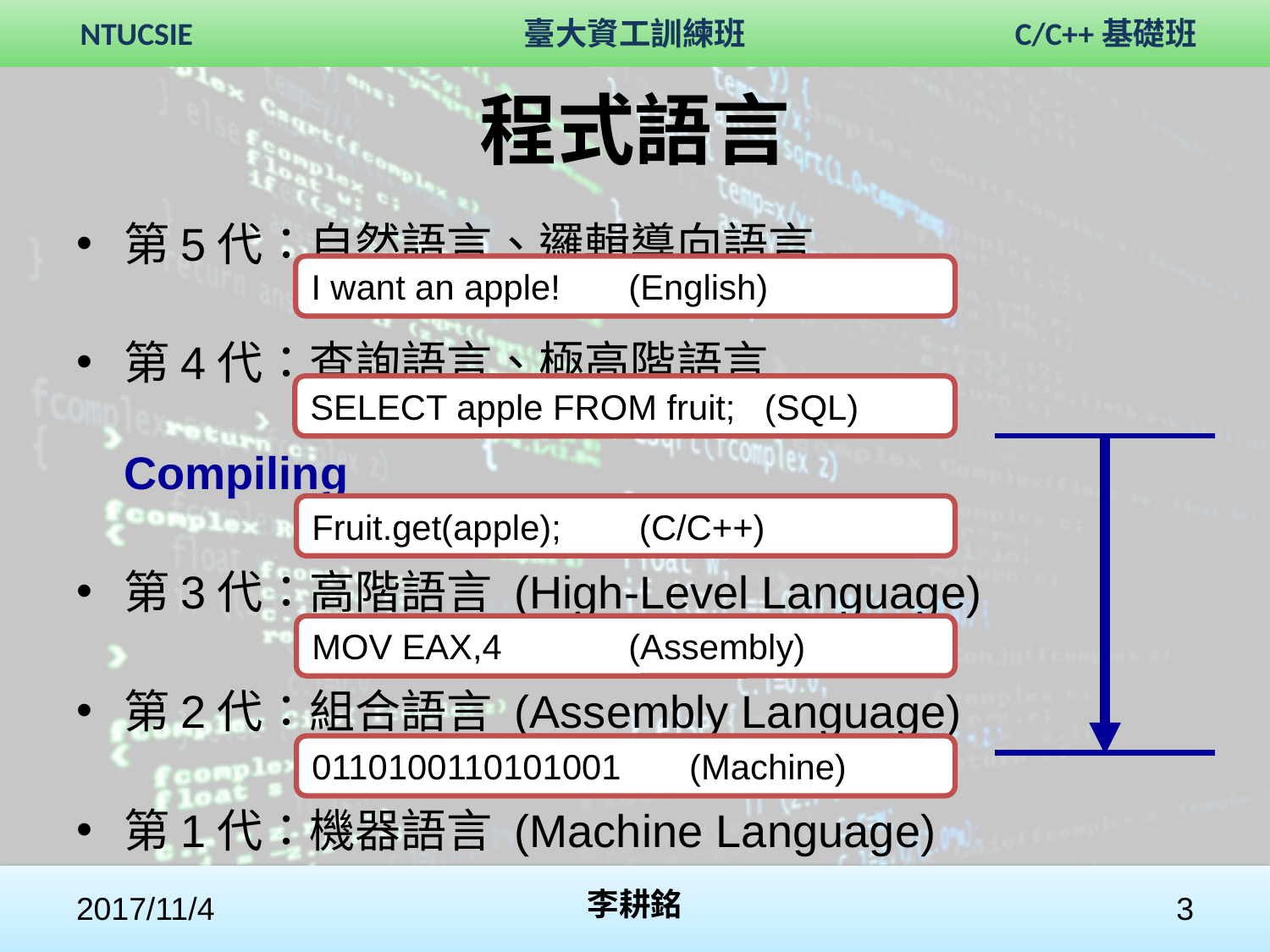

# 程式語言
第5代：自然語言、邏輯導向語言
第4代：查詢語言、極高階語言		  Compiling
第3代：高階語言 (High-Level Language)
第2代：組合語言 (Assembly Language)
第1代：機器語言 (Machine Language)
I want an apple!       (English)
SELECT apple FROM fruit;   (SQL)
Fruit.get(apple);        (C/C++)
MOV EAX,4             (Assembly)
0110100110101001       (Machine)
2017/11/4
李耕銘
3